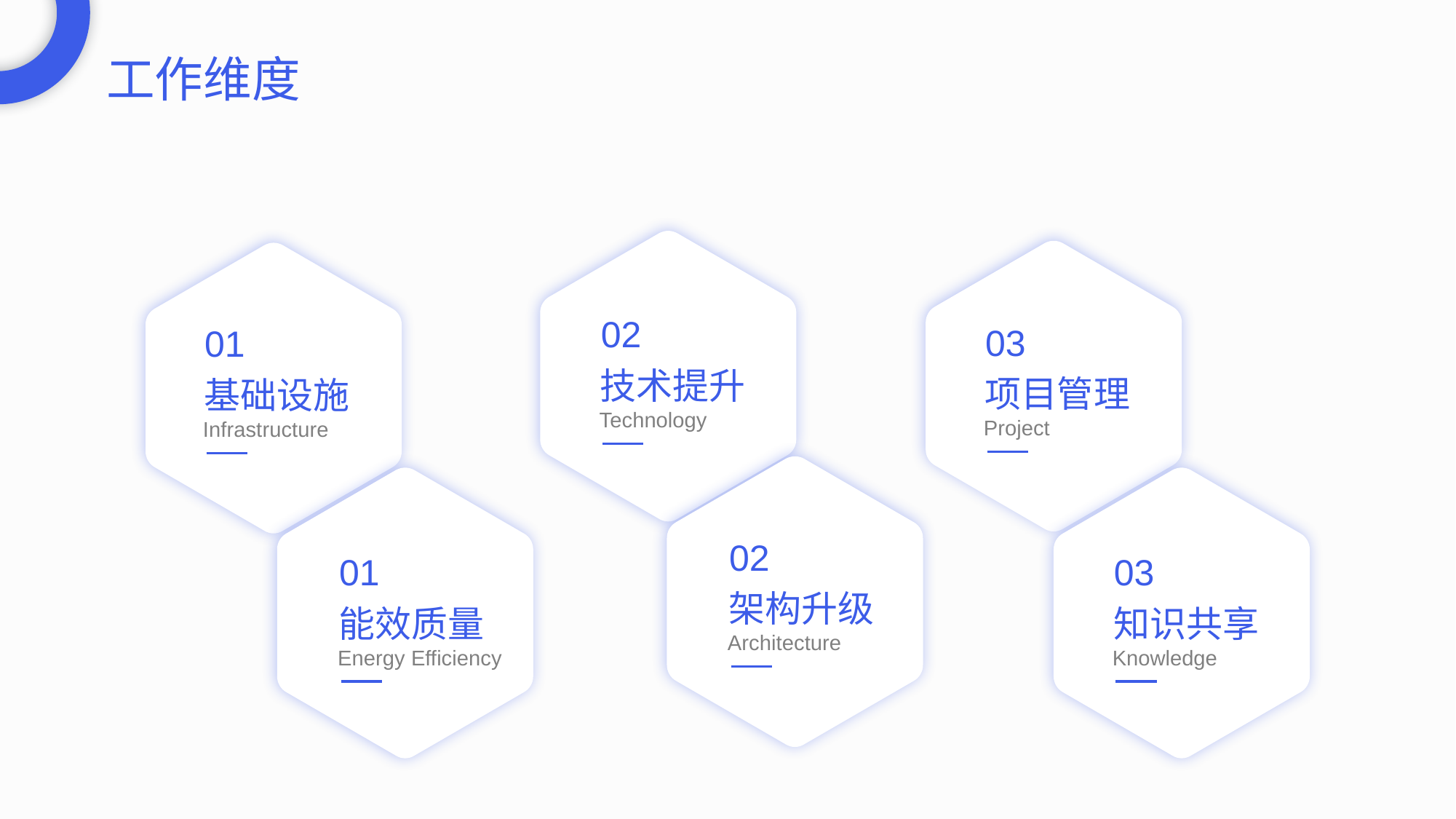

工作维度

02
技术提升
Technology

03
项目管理
Project

01
基础设施
Infrastructure

02
架构升级
Architecture

01
能效质量
Energy Efficiency

03
知识共享
Knowledge